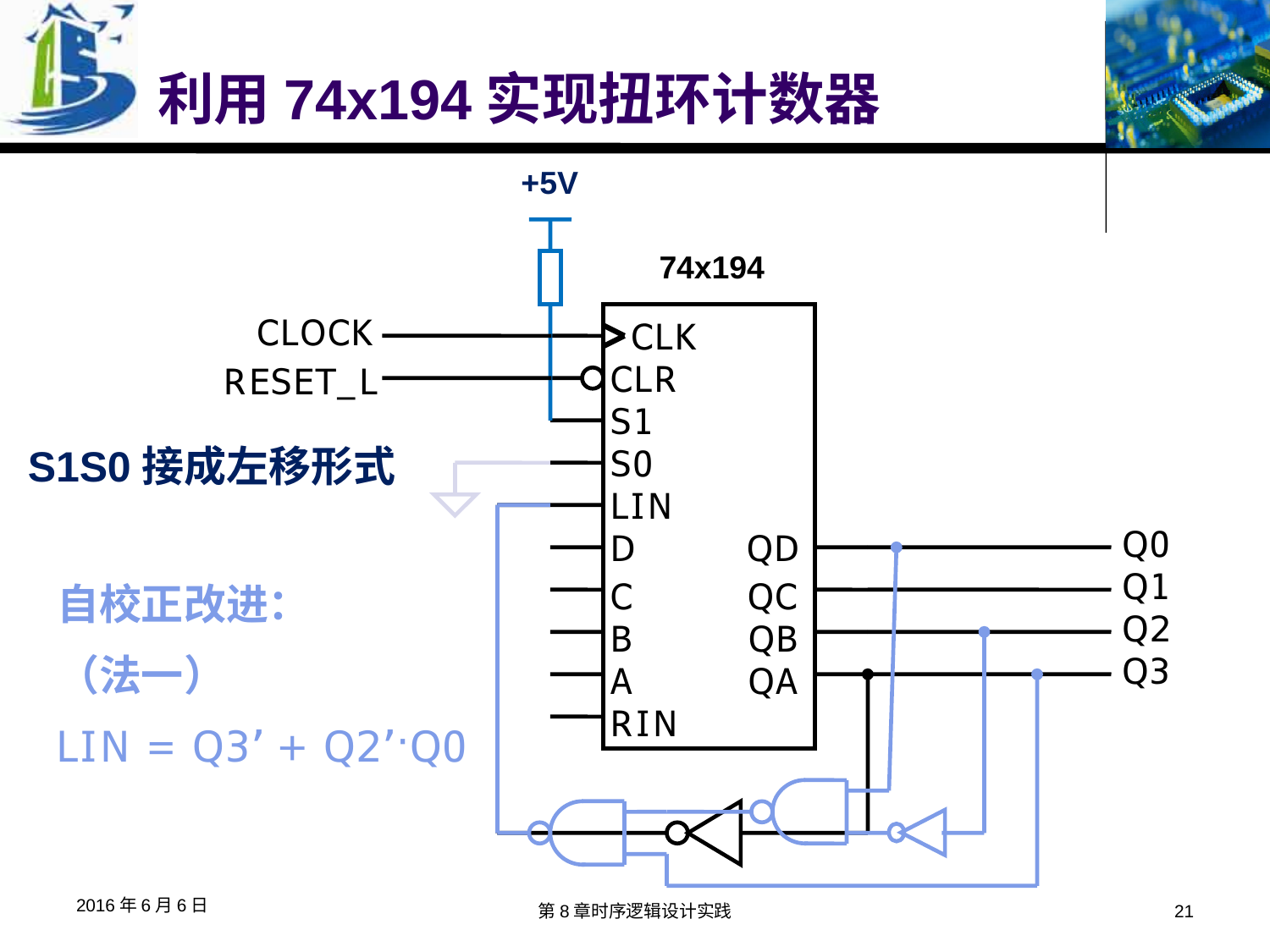

# 利用74x194实现扭环计数器
+5V

74x194
  CLK
CLR
S1
S0
LIN
D           QD
C           QC
B           QB
A           QA
RIN

CLOCK

RESET_L

S1S0接成左移形式

Q0
Q1
Q2
Q3

自校正改进：
（法一）
LIN = Q3’ + Q2’·Q0
2016年6月6日
第8章时序逻辑设计实践
21